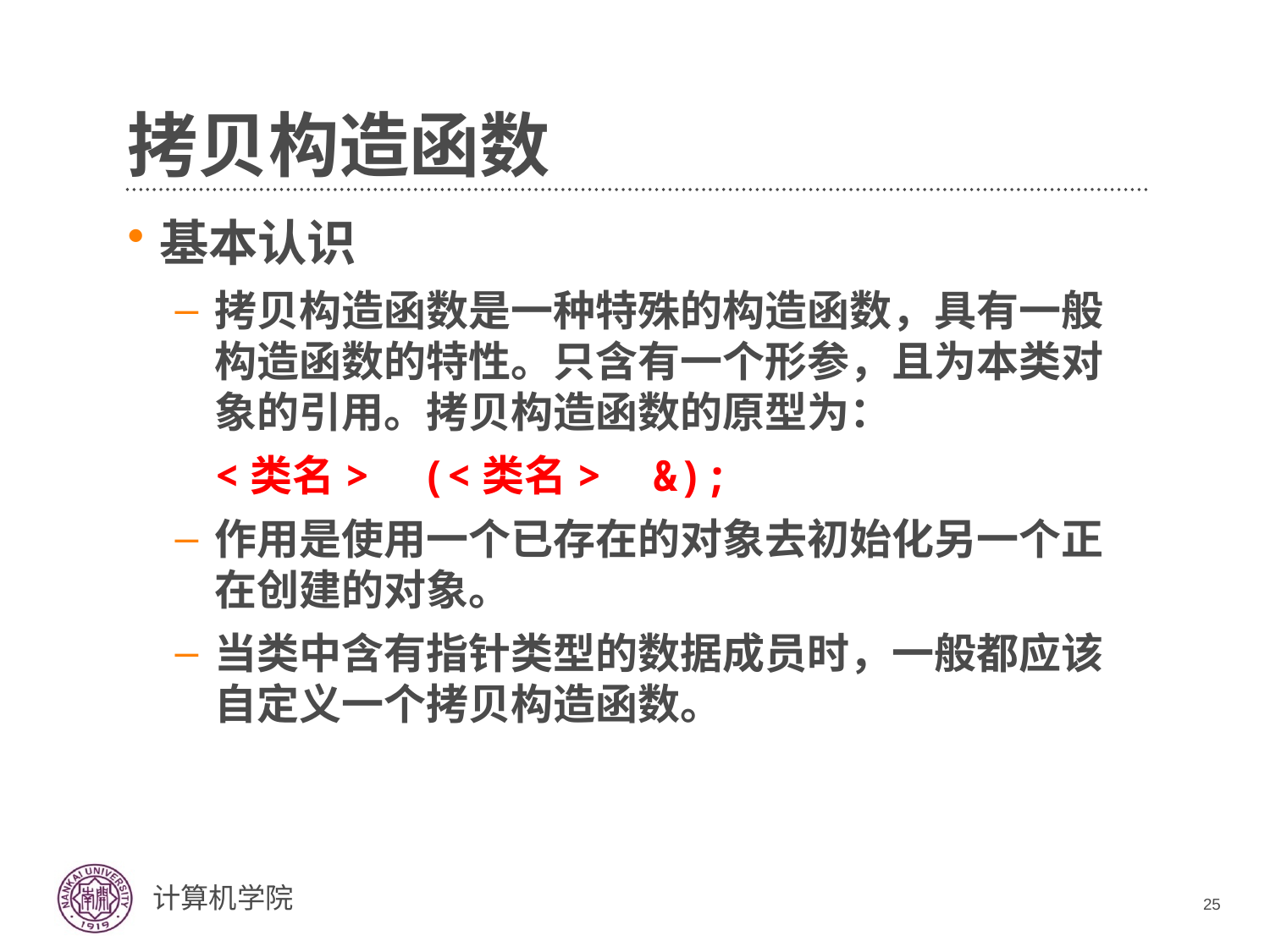

# 拷贝构造函数
基本认识
拷贝构造函数是一种特殊的构造函数，具有一般构造函数的特性。只含有一个形参，且为本类对象的引用。拷贝构造函数的原型为：
	<类名>  (<类名>  &);
作用是使用一个已存在的对象去初始化另一个正在创建的对象。
当类中含有指针类型的数据成员时，一般都应该自定义一个拷贝构造函数。
25